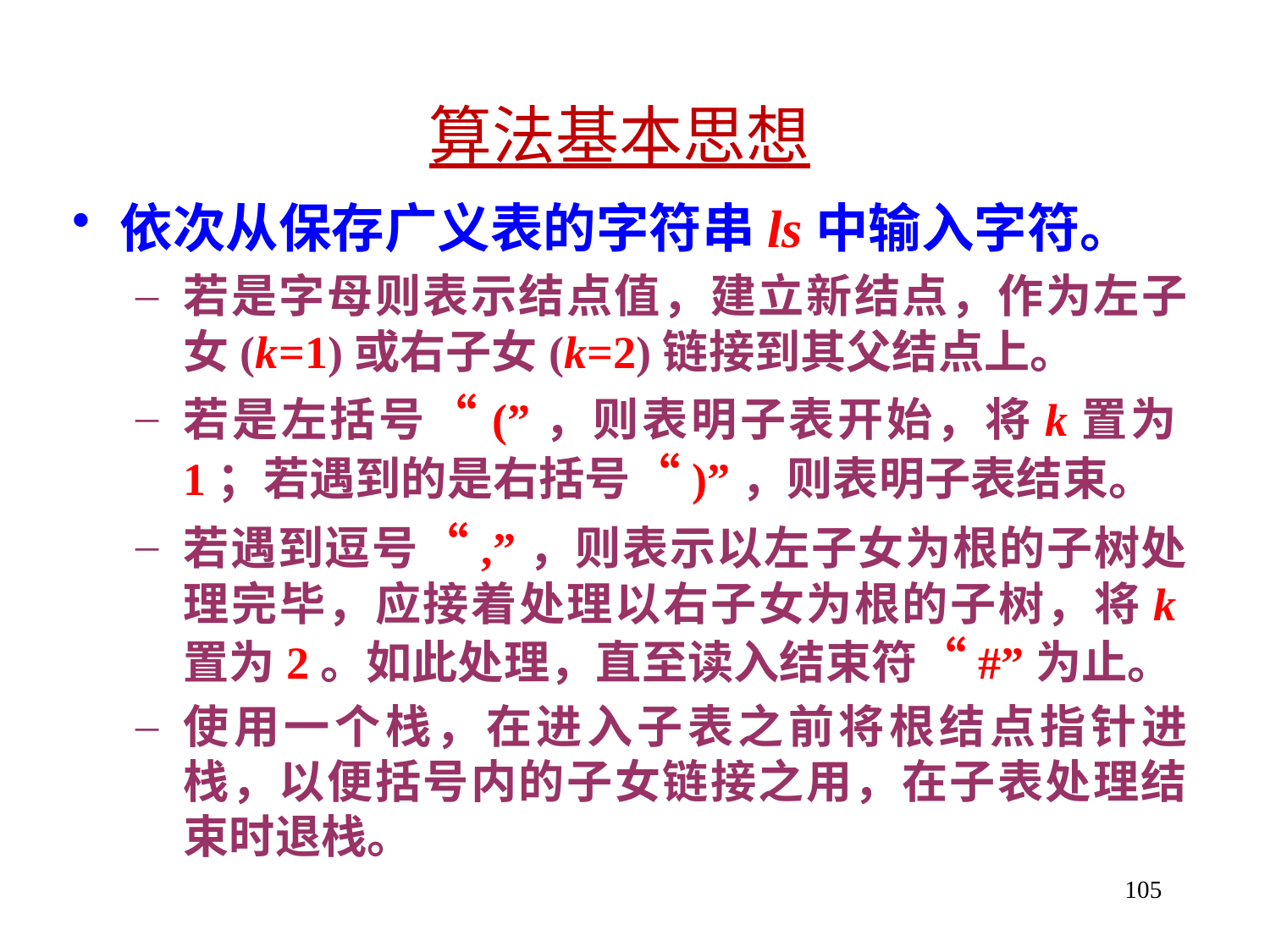

算法基本思想
依次从保存广义表的字符串ls中输入字符。
若是字母则表示结点值，建立新结点，作为左子女(k=1)或右子女(k=2)链接到其父结点上。
若是左括号“(”，则表明子表开始，将k置为1；若遇到的是右括号“)”，则表明子表结束。
若遇到逗号“,”，则表示以左子女为根的子树处理完毕，应接着处理以右子女为根的子树，将k置为2。如此处理，直至读入结束符“#”为止。
使用一个栈，在进入子表之前将根结点指针进栈，以便括号内的子女链接之用，在子表处理结束时退栈。
105